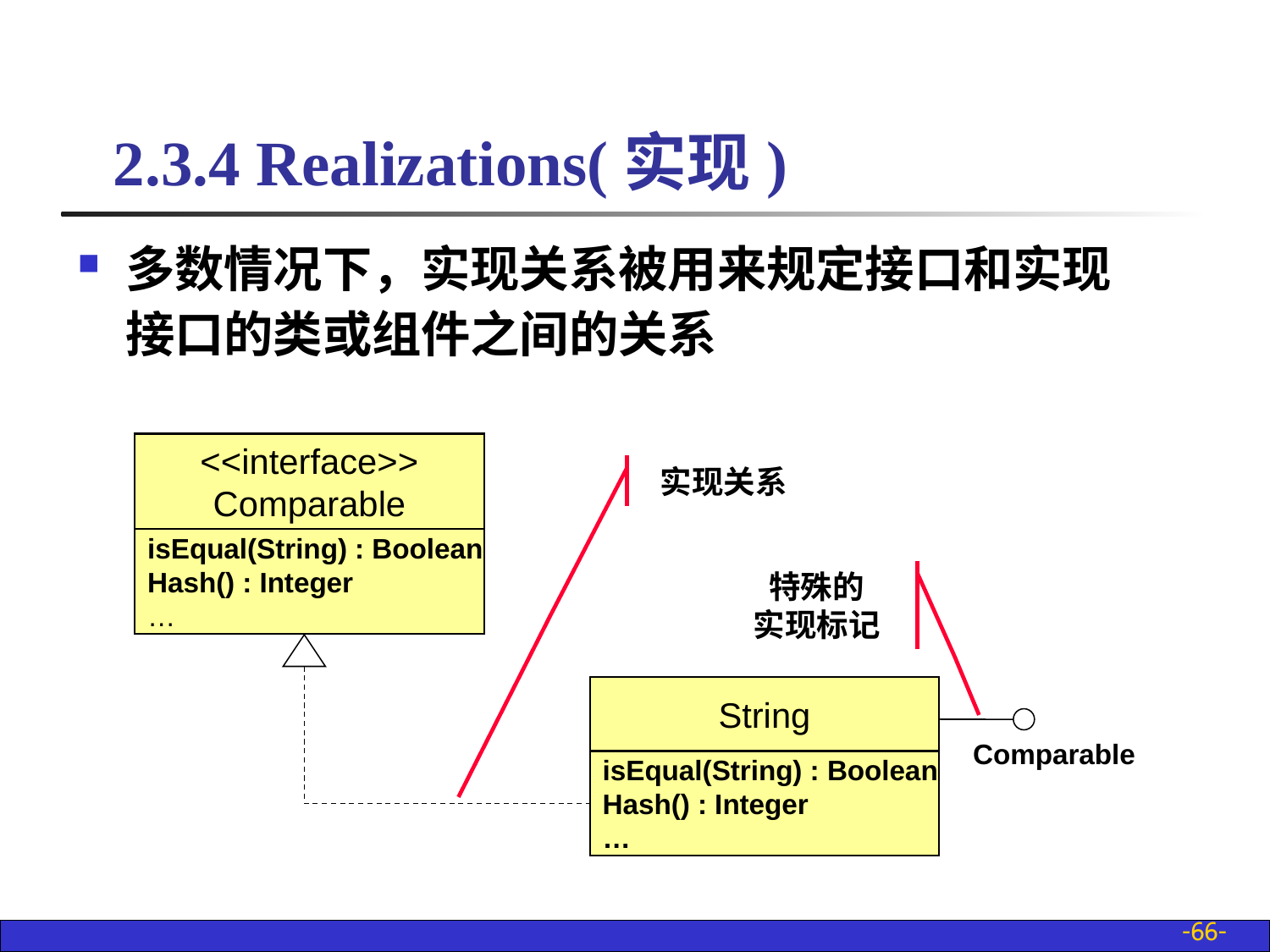

2.3.4 Realizations(实现)
多数情况下，实现关系被用来规定接口和实现接口的类或组件之间的关系
<<interface>>
Comparable
实现关系
isEqual(String) : Boolean
Hash() : Integer
…
特殊的
实现标记

String

Comparable
isEqual(String) : Boolean
Hash() : Integer
…
-66-